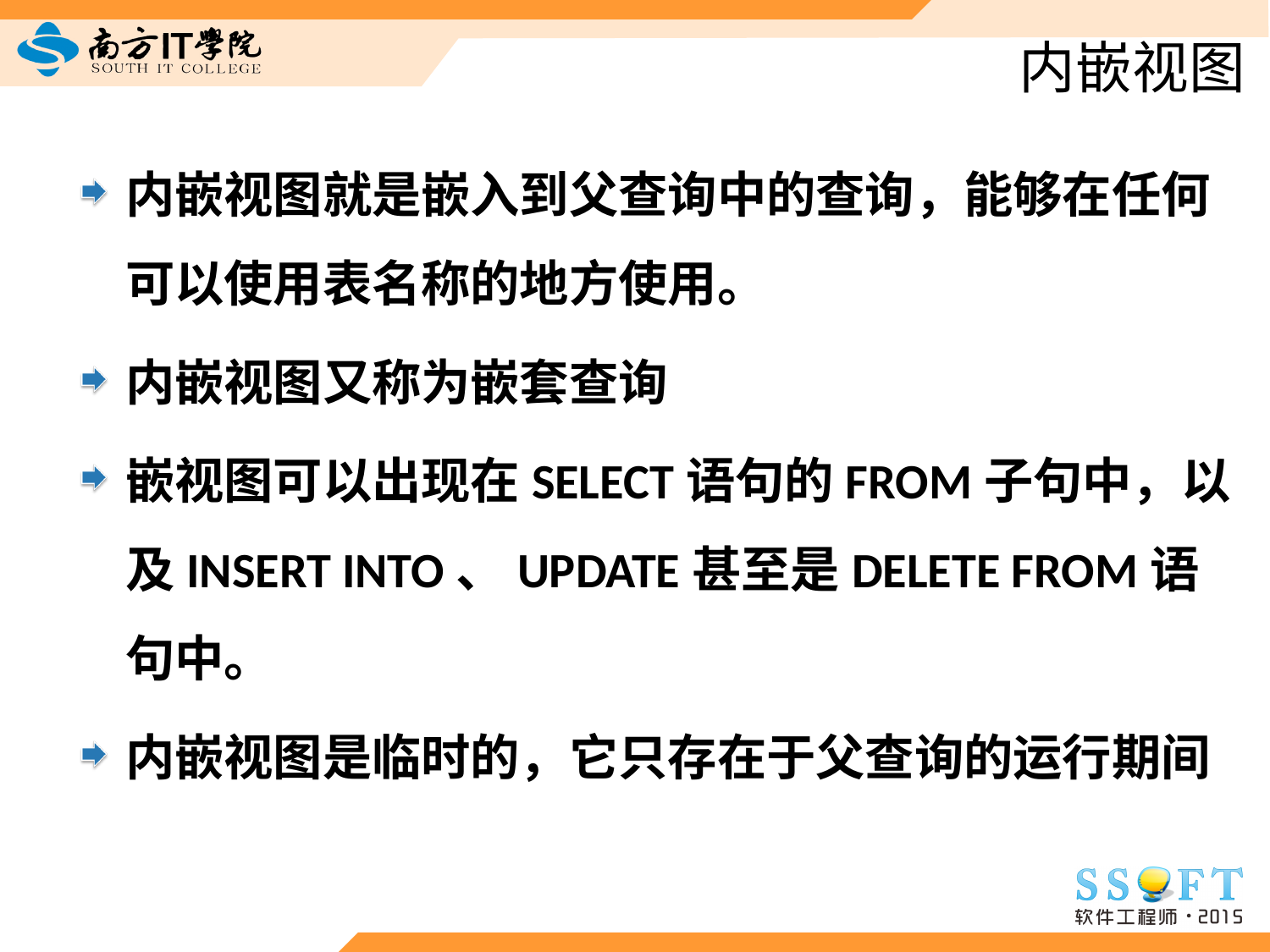

# 内嵌视图
内嵌视图就是嵌入到父查询中的查询，能够在任何可以使用表名称的地方使用。
内嵌视图又称为嵌套查询
嵌视图可以出现在SELECT语句的FROM子句中，以及INSERT INTO、UPDATE甚至是DELETE FROM语句中。
内嵌视图是临时的，它只存在于父查询的运行期间